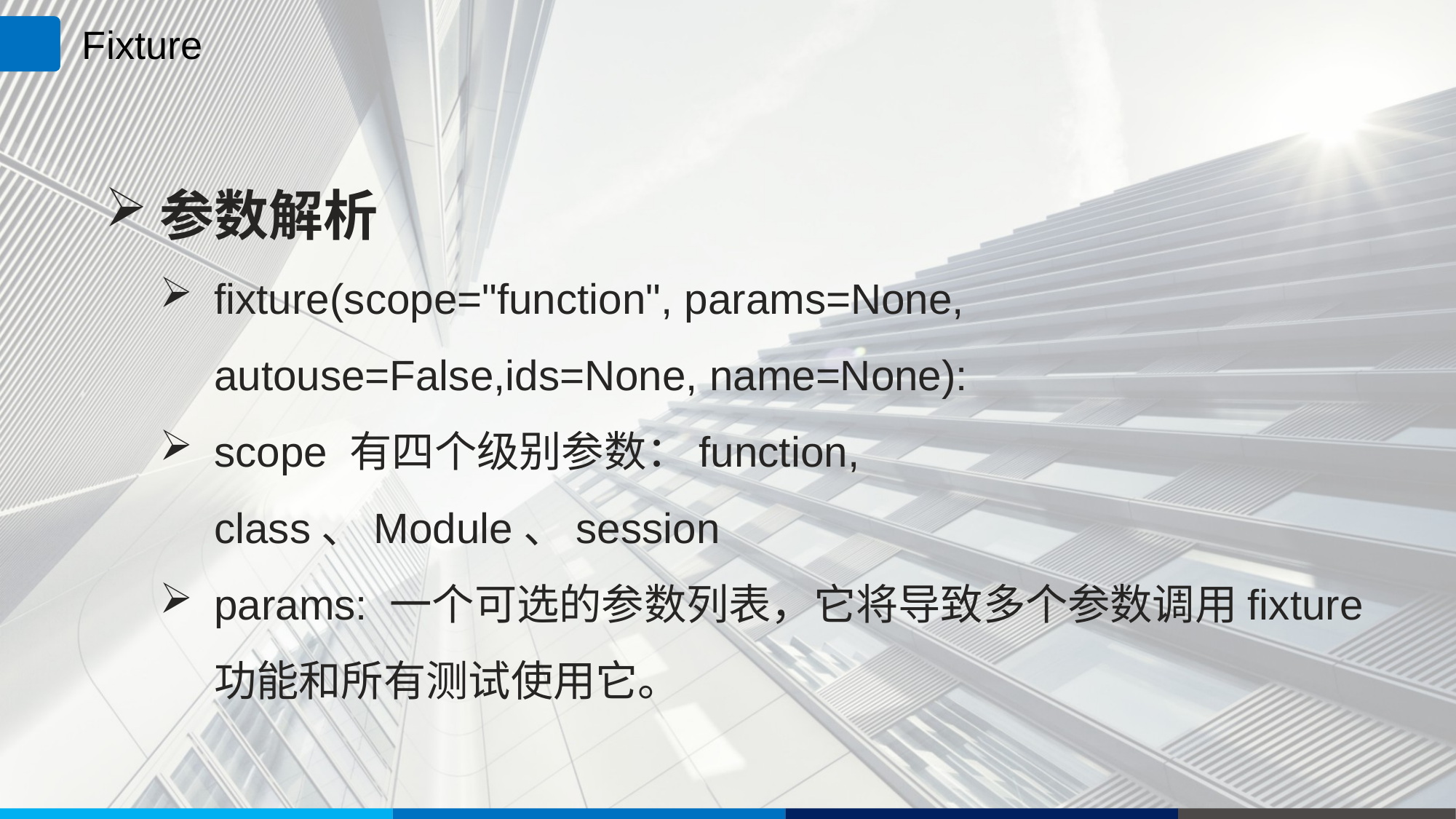

Fixture

参数解析
fixture(scope="function", params=None, autouse=False,ids=None, name=None):
scope 有四个级别参数：function, class、Module、session
params: 一个可选的参数列表，它将导致多个参数调用fixture 功能和所有测试使用它。